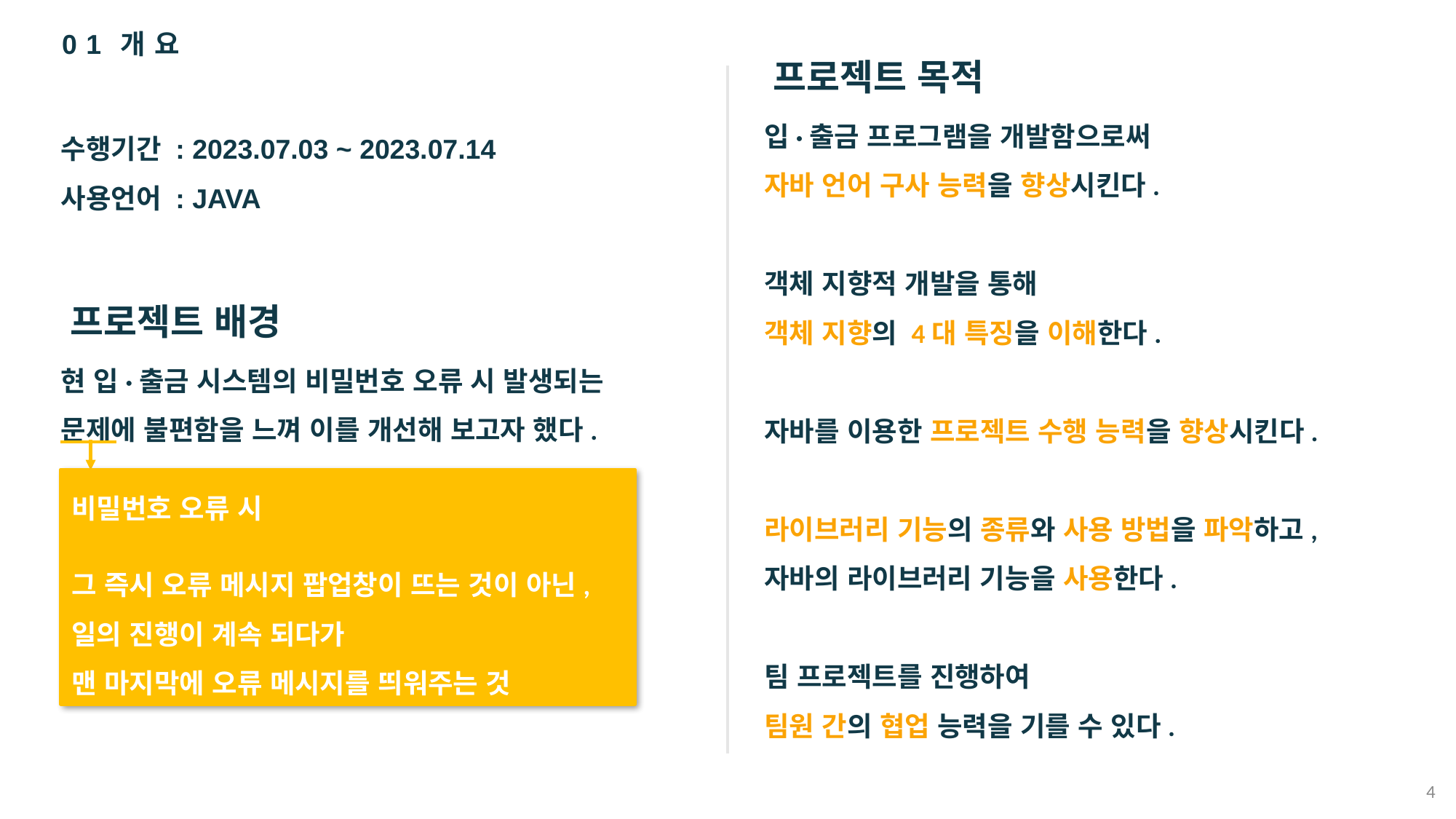

01 개요
프로젝트 목적
입·출금 프로그램을 개발함으로써
자바 언어 구사 능력을 향상시킨다.

객체 지향적 개발을 통해
객체 지향의 4대 특징을 이해한다.

자바를 이용한 프로젝트 수행 능력을 향상시킨다.

라이브러리 기능의 종류와 사용 방법을 파악하고,
자바의 라이브러리 기능을 사용한다.

팀 프로젝트를 진행하여
팀원 간의 협업 능력을 기를 수 있다.
수행기간 : 2023.07.03 ~ 2023.07.14
사용언어 : JAVA
프로젝트 배경
현 입·출금 시스템의 비밀번호 오류 시 발생되는
문제에 불편함을 느껴 이를 개선해 보고자 했다.
비밀번호 오류 시

그 즉시 오류 메시지 팝업창이 뜨는 것이 아닌,
일의 진행이 계속 되다가
맨 마지막에 오류 메시지를 띄워주는 것
4